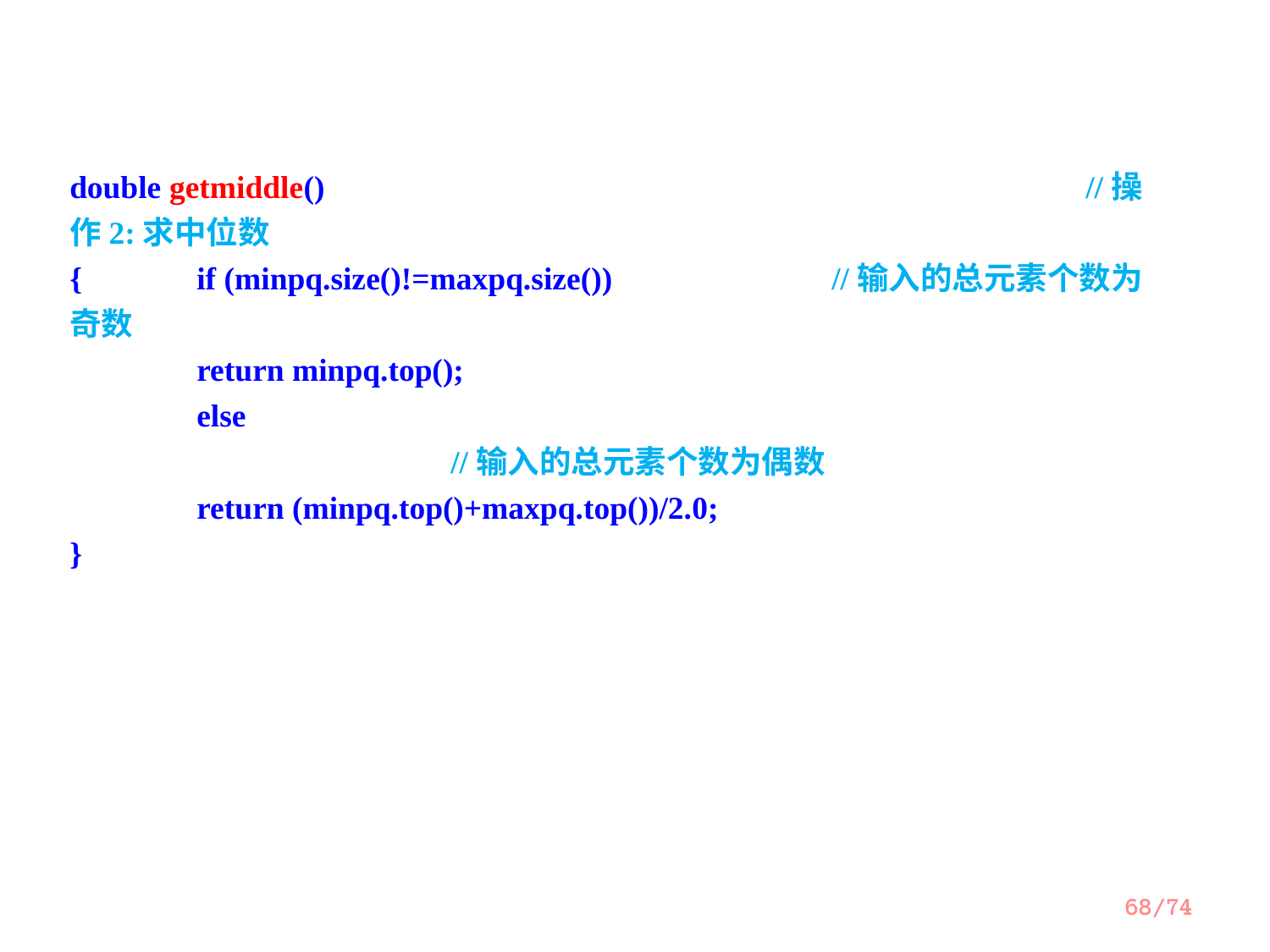

double getmiddle() 						//操作2:求中位数
{   	if (minpq.size()!=maxpq.size())		//输入的总元素个数为奇数
         	return minpq.top();
    	else										//输入的总元素个数为偶数
         	return (minpq.top()+maxpq.top())/2.0;
}
68/74